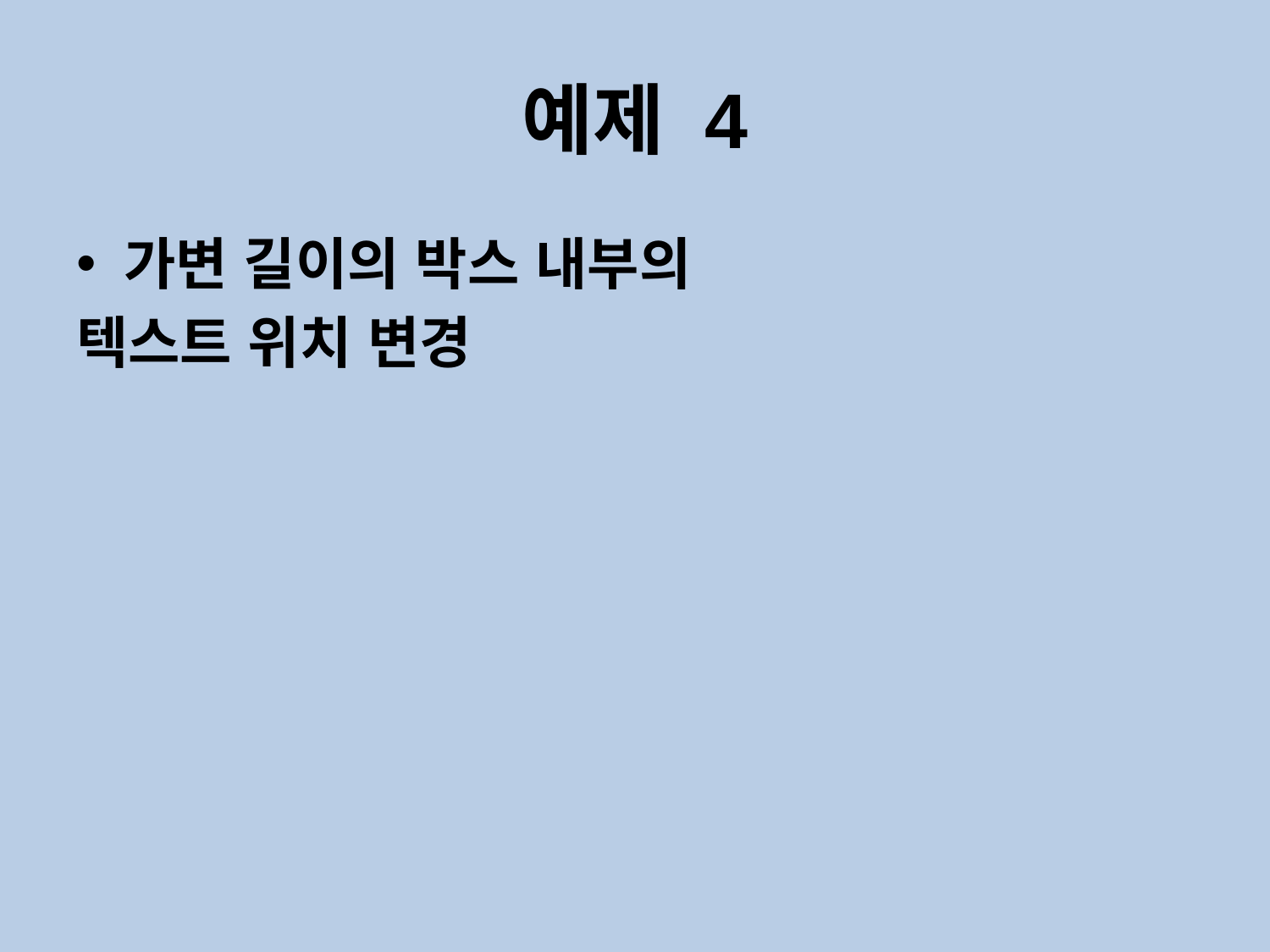

# 예제 4
가변 길이의 박스 내부의
텍스트 위치 변경